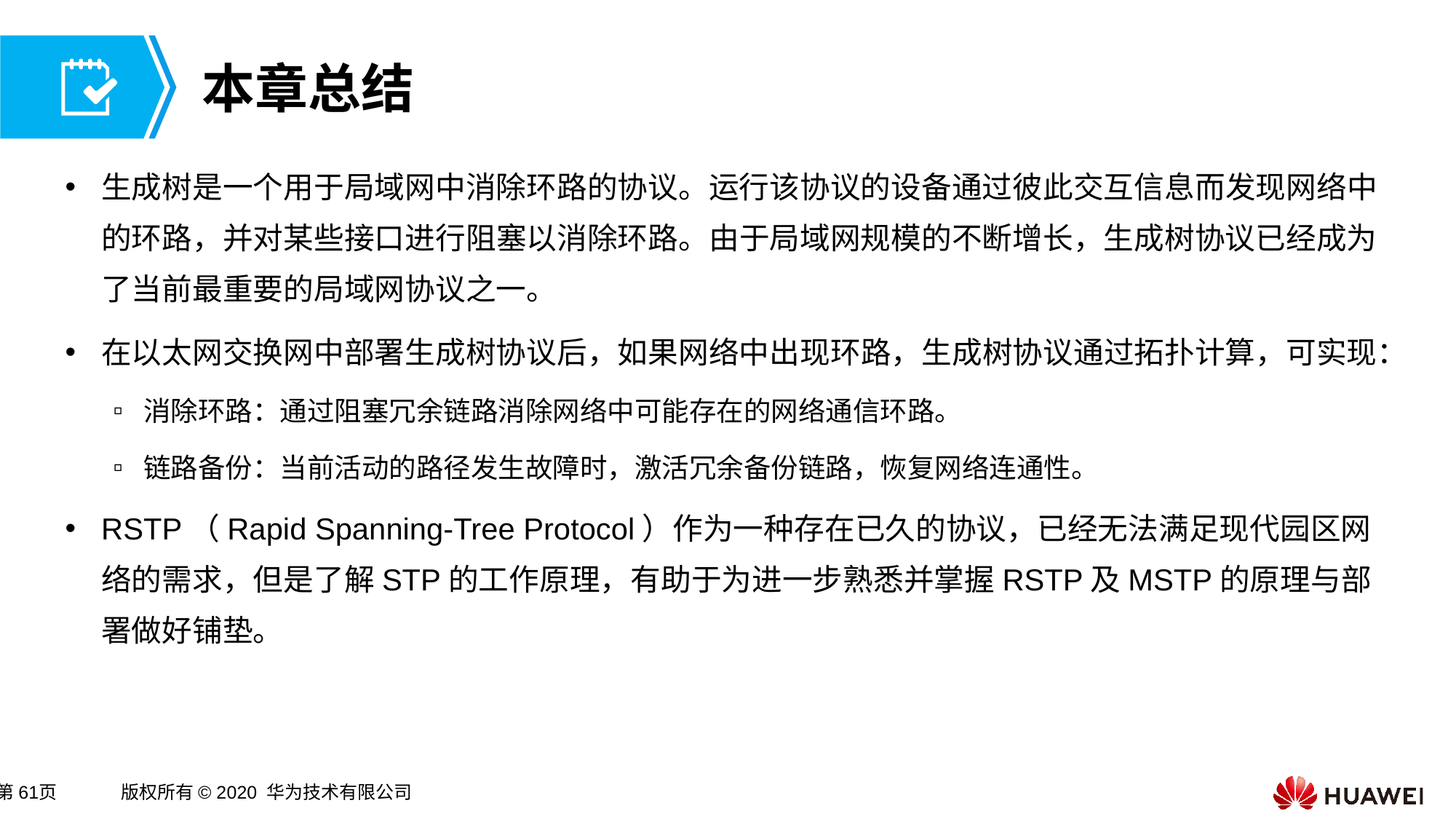

生成树是一个用于局域网中消除环路的协议。运行该协议的设备通过彼此交互信息而发现网络中的环路，并对某些接口进行阻塞以消除环路。由于局域网规模的不断增长，生成树协议已经成为了当前最重要的局域网协议之一。
在以太网交换网中部署生成树协议后，如果网络中出现环路，生成树协议通过拓扑计算，可实现：
消除环路：通过阻塞冗余链路消除网络中可能存在的网络通信环路。
链路备份：当前活动的路径发生故障时，激活冗余备份链路，恢复网络连通性。
RSTP（Rapid Spanning-Tree Protocol）作为一种存在已久的协议，已经无法满足现代园区网络的需求，但是了解STP的工作原理，有助于为进一步熟悉并掌握RSTP及MSTP的原理与部署做好铺垫。